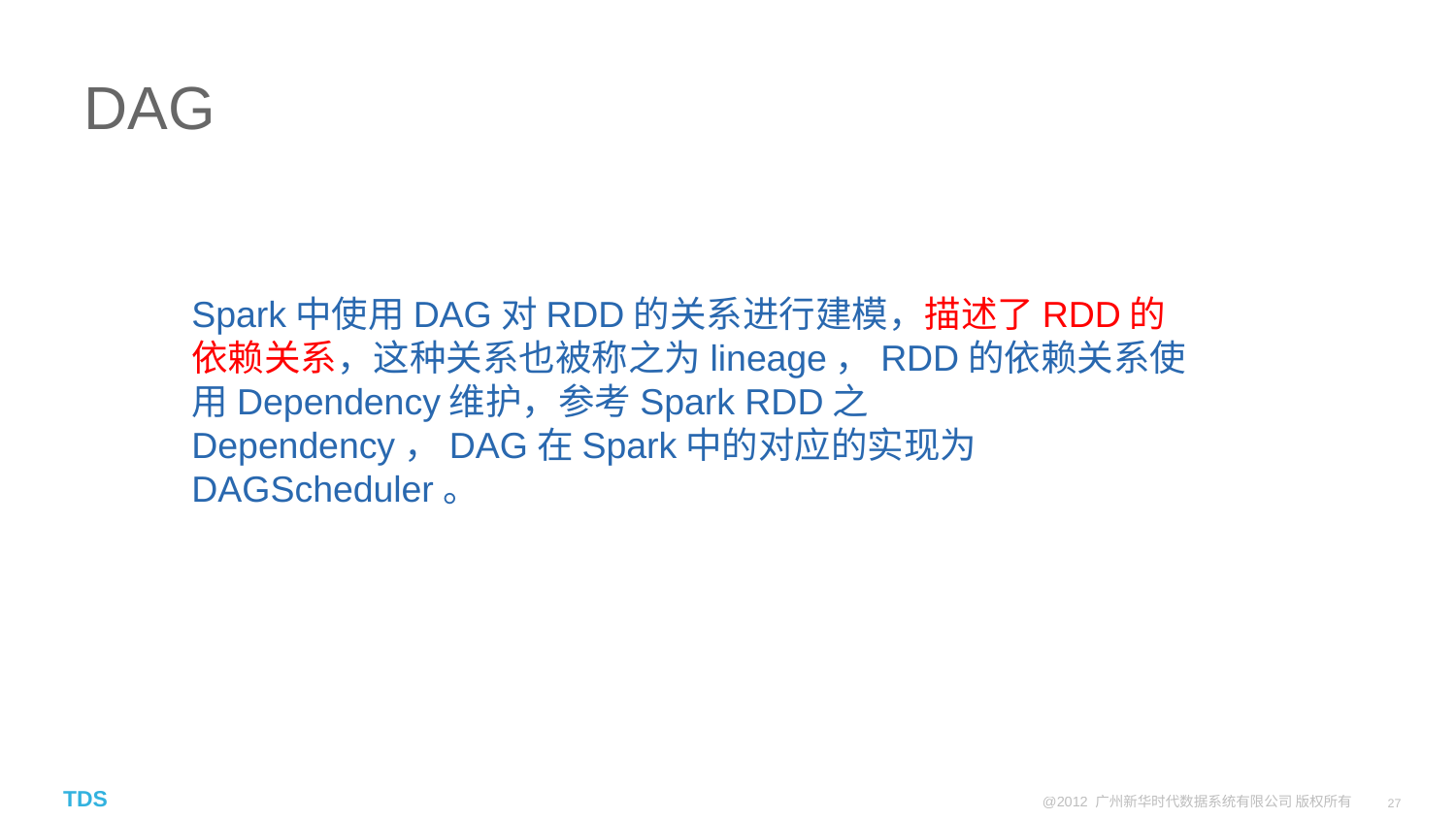

# DAG

Spark中使用DAG对RDD的关系进行建模，描述了RDD的依赖关系，这种关系也被称之为lineage，RDD的依赖关系使用Dependency维护，参考Spark RDD之Dependency，DAG在Spark中的对应的实现为DAGScheduler。